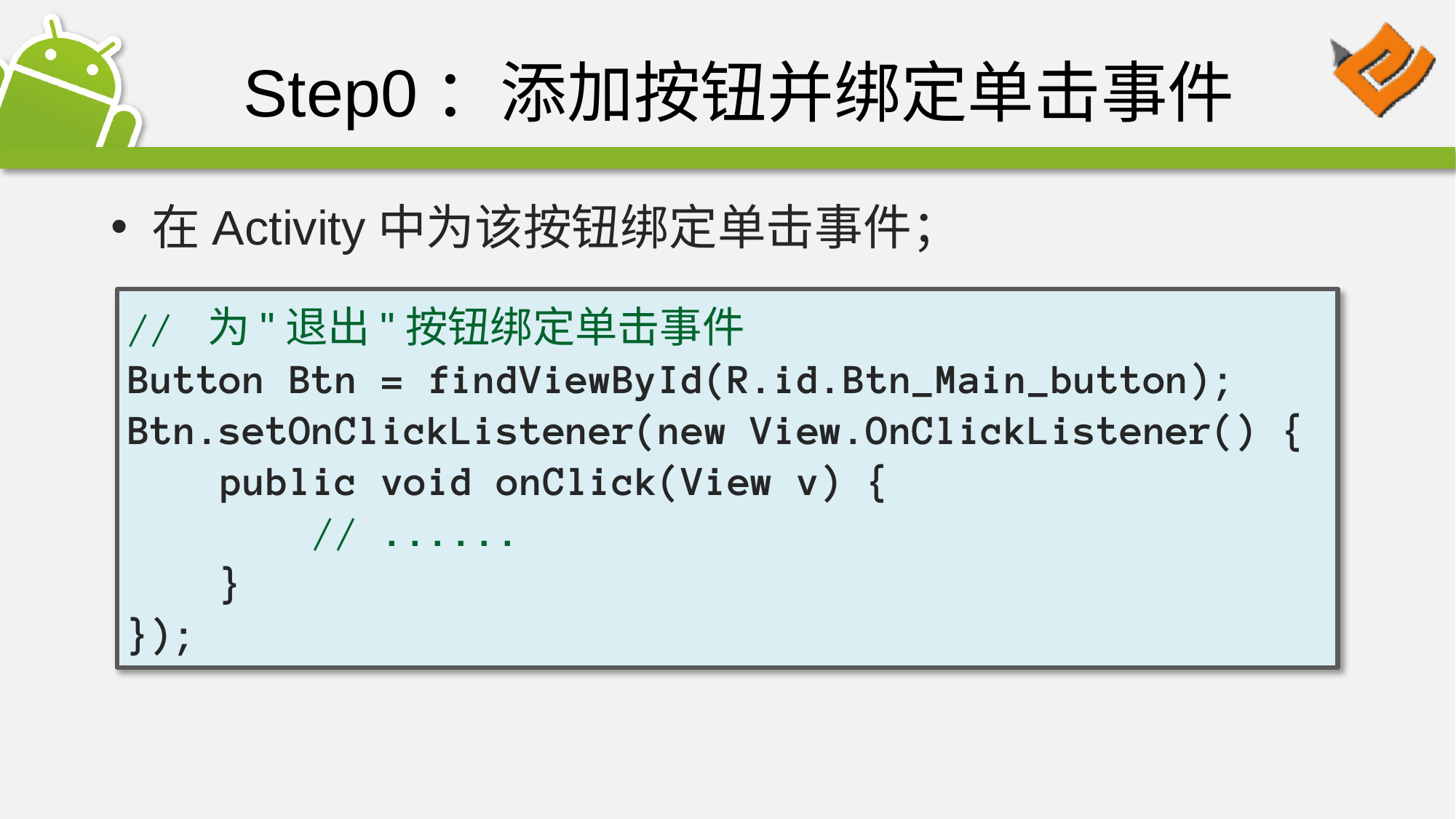

# Step0：添加按钮并绑定单击事件
在Activity中为该按钮绑定单击事件；
// 为"退出"按钮绑定单击事件
Button Btn = findViewById(R.id.Btn_Main_button);
Btn.setOnClickListener(new View.OnClickListener() {
    public void onClick(View v) {
        // ......
    }
});